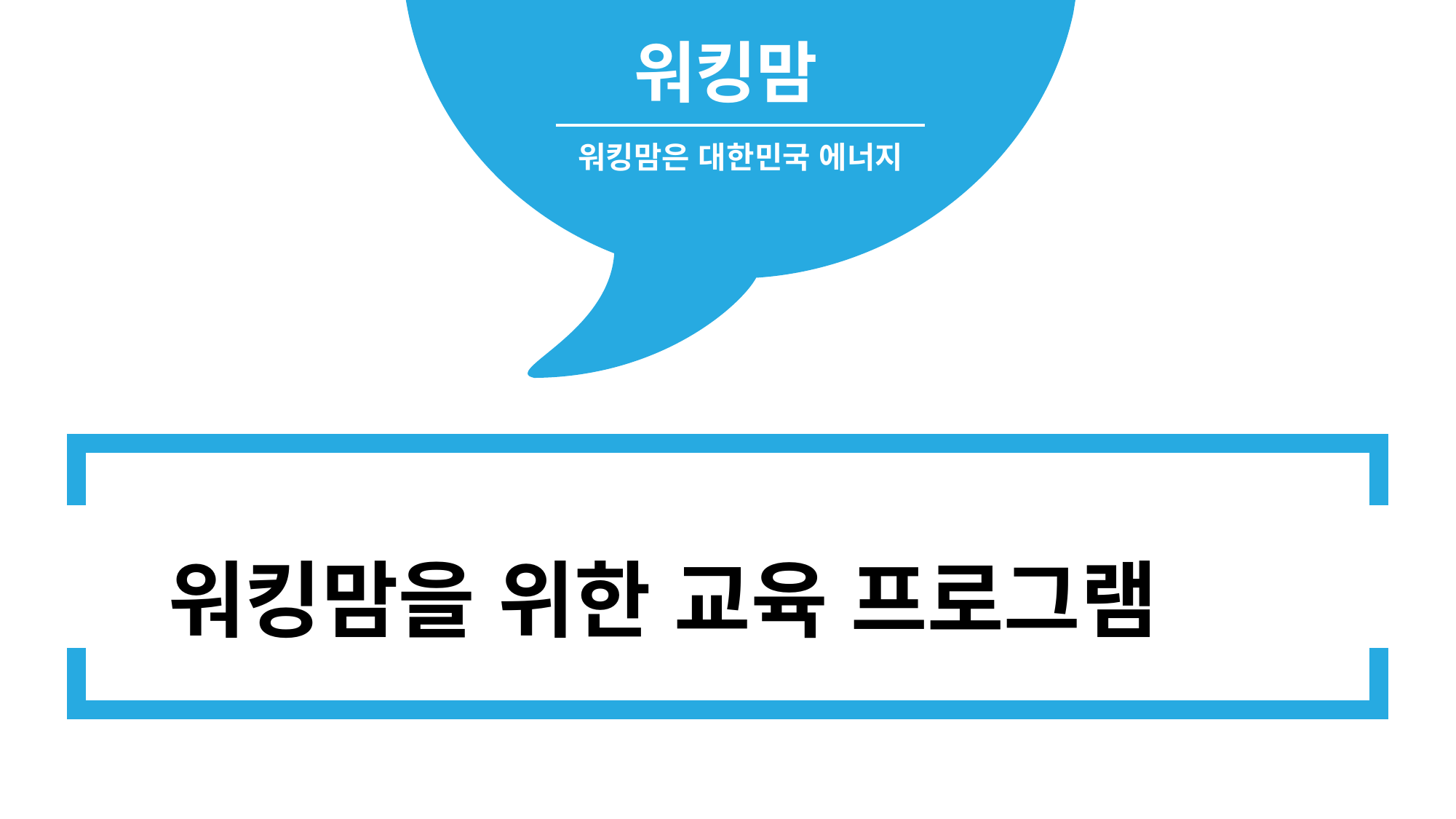

워킹맘
워킹맘은 대한민국 에너지

워킹맘을 위한 교육 프로그램